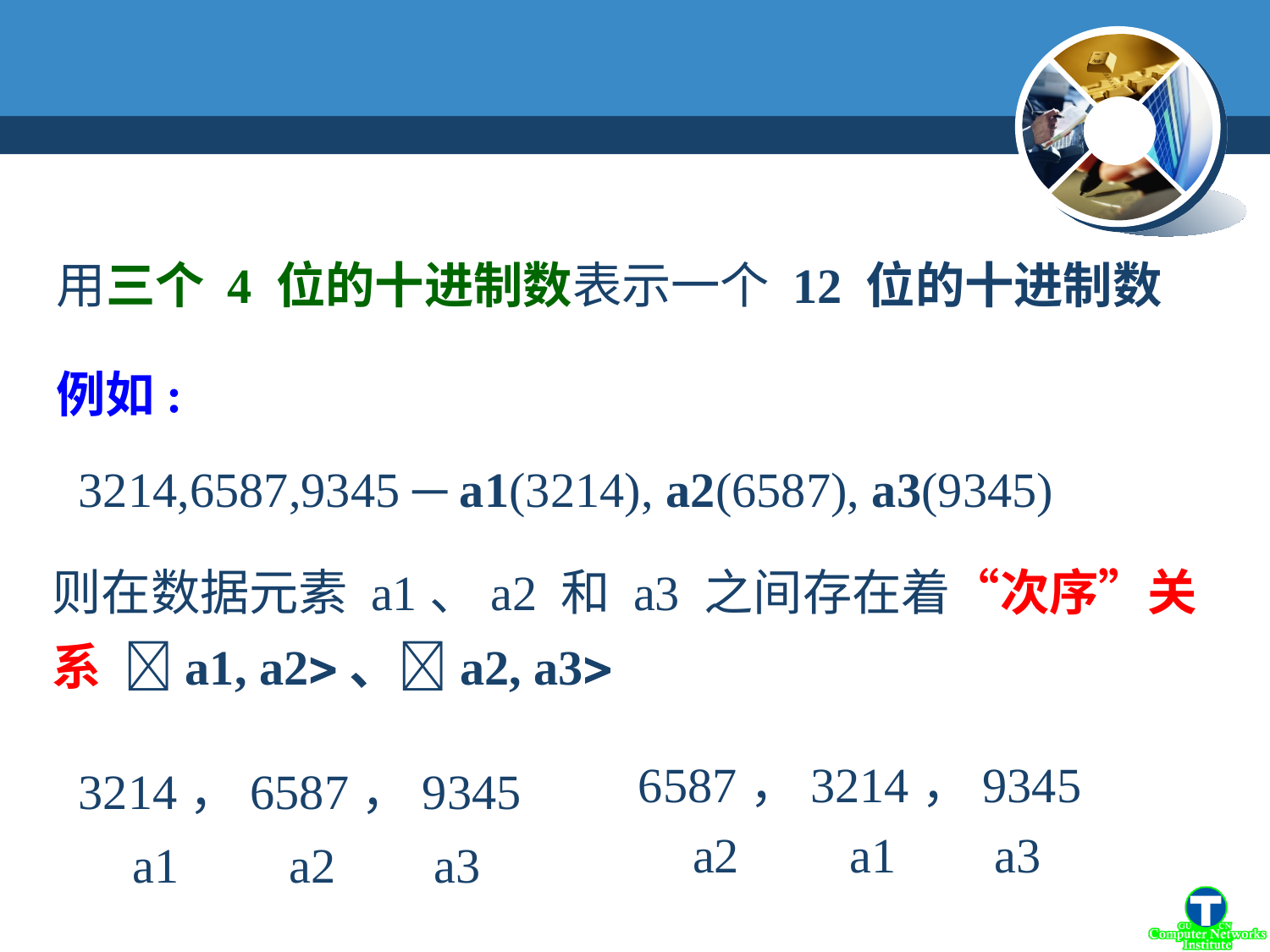

用三个 4 位的十进制数表示一个 12 位的十进制数
例如:
3214,6587,9345 ─ a1(3214), a2(6587), a3(9345)
则在数据元素 a1、a2 和 a3 之间存在着“次序”关系  <a1, a2>、<a2, a3>
6587，3214，9345
3214，6587，9345
a2         a1        a3
a1         a2        a3